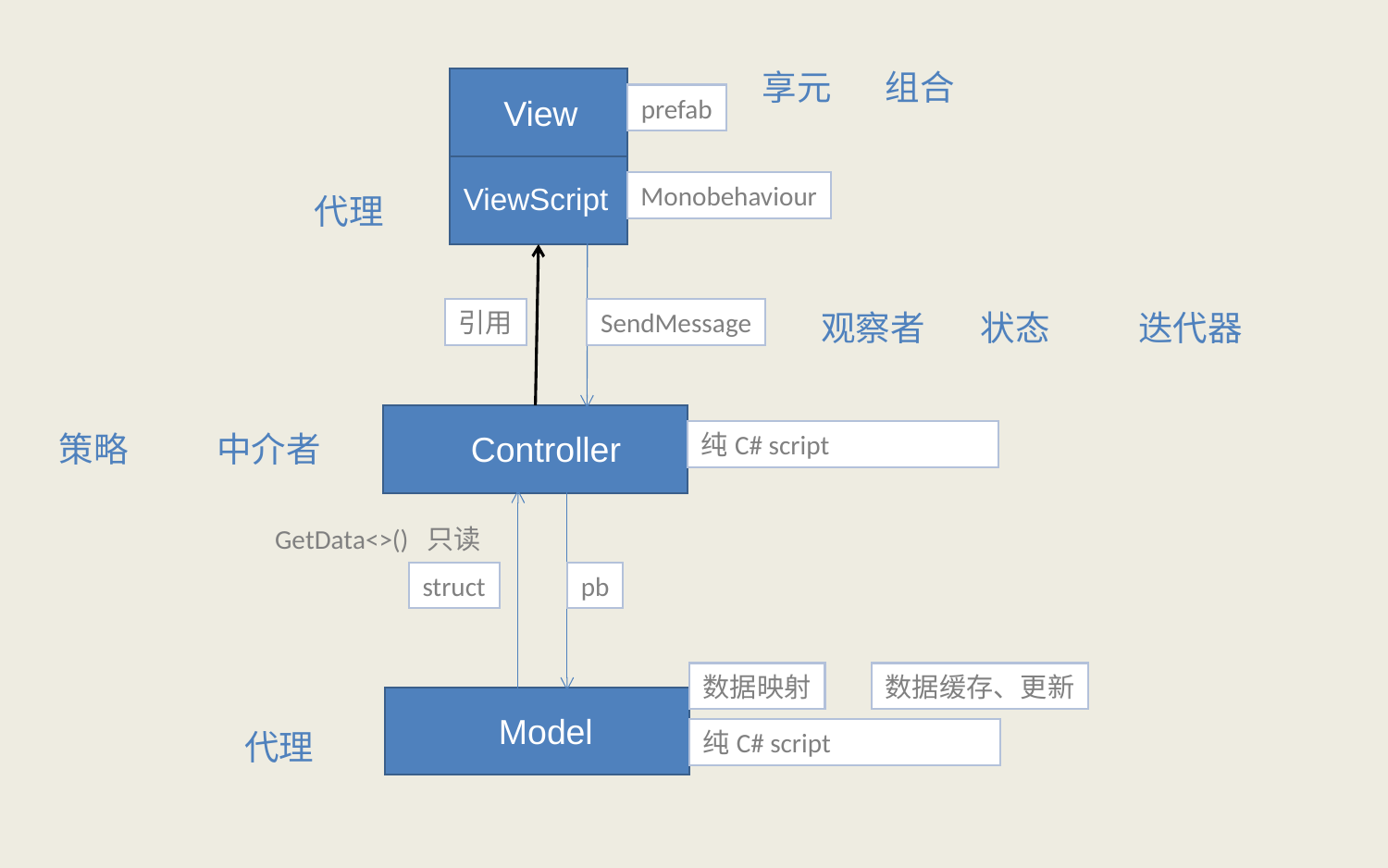

享元
组合

View
prefab

ViewScript
Monobehaviour
代理
引用
SendMessage
观察者
状态
迭代器

策略
中介者
Controller
纯C# script
GetData<>()  只读
struct
pb
数据映射
数据缓存、更新

Model
代理
纯C# script